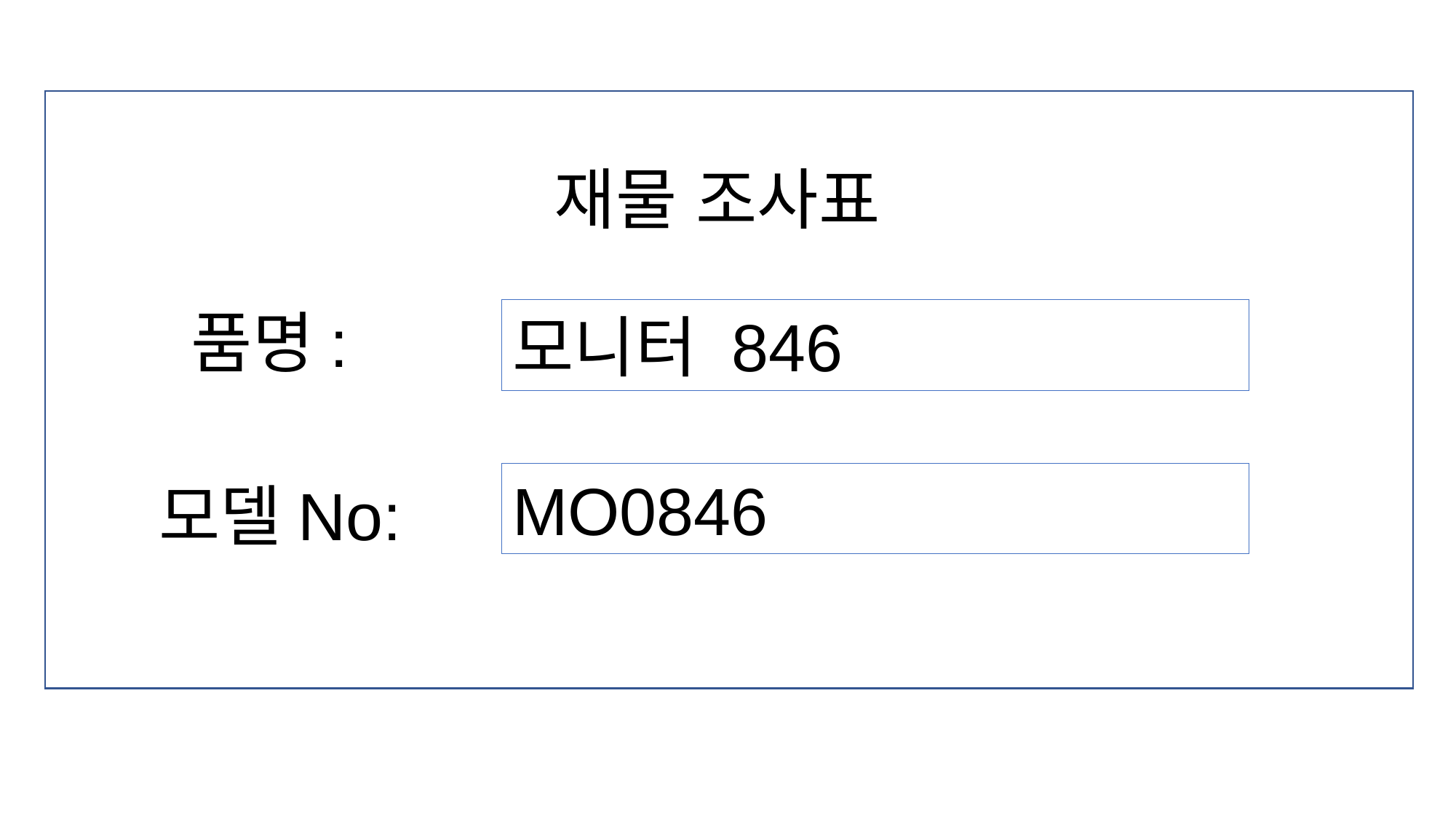

재물 조사표
품명:
모니터 846
MO0846
모델No: